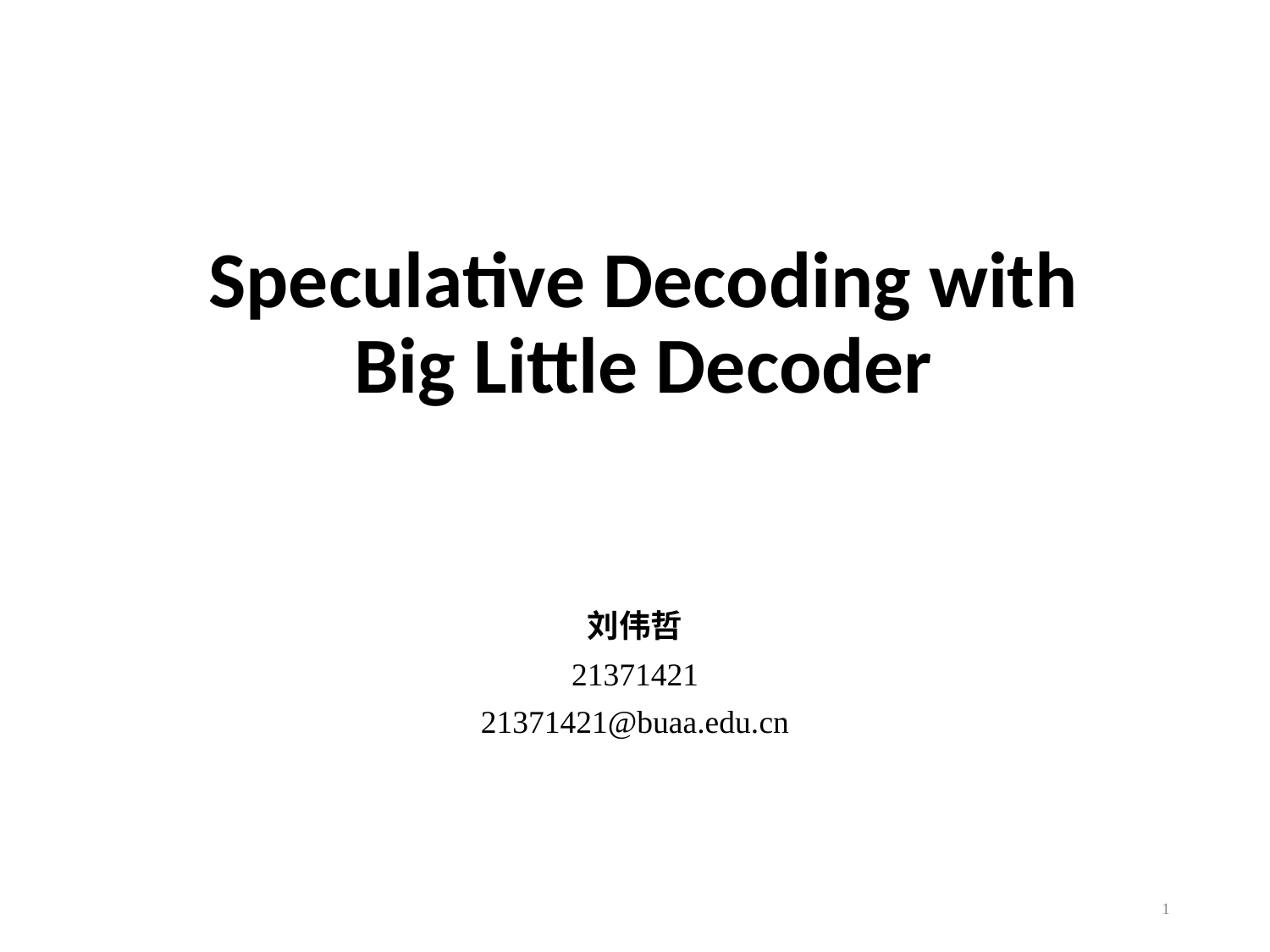

# Speculative Decoding with Big Little Decoder
刘伟哲
21371421
21371421@buaa.edu.cn
1